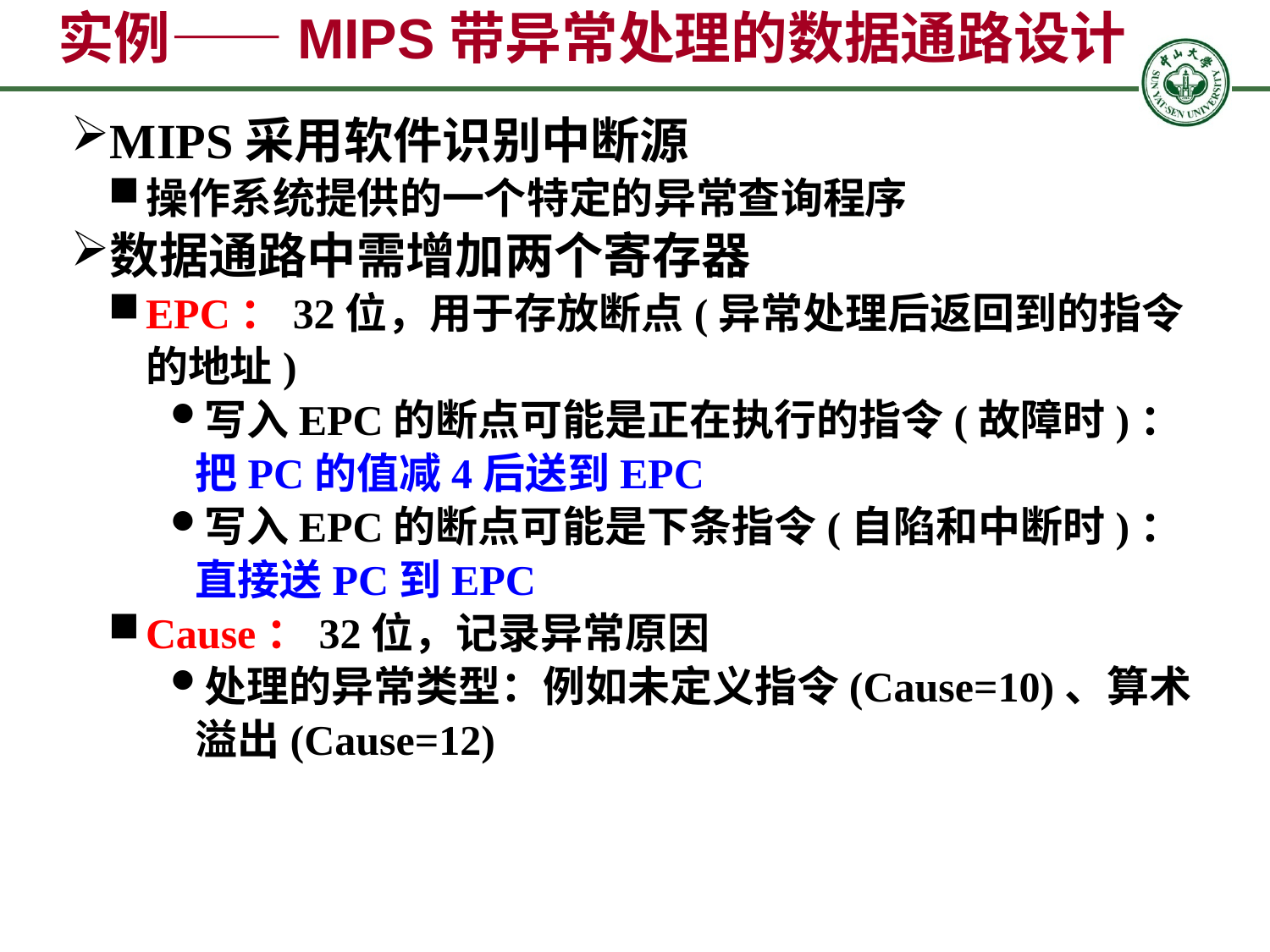

# 实例——MIPS带异常处理的数据通路设计
MIPS采用软件识别中断源
操作系统提供的一个特定的异常查询程序
数据通路中需增加两个寄存器
EPC：32位，用于存放断点(异常处理后返回到的指令的地址)
写入EPC的断点可能是正在执行的指令(故障时)：把PC的值减4后送到EPC
写入EPC的断点可能是下条指令(自陷和中断时)：直接送PC到EPC
Cause：32位，记录异常原因
处理的异常类型：例如未定义指令(Cause=10)、算术溢出(Cause=12)